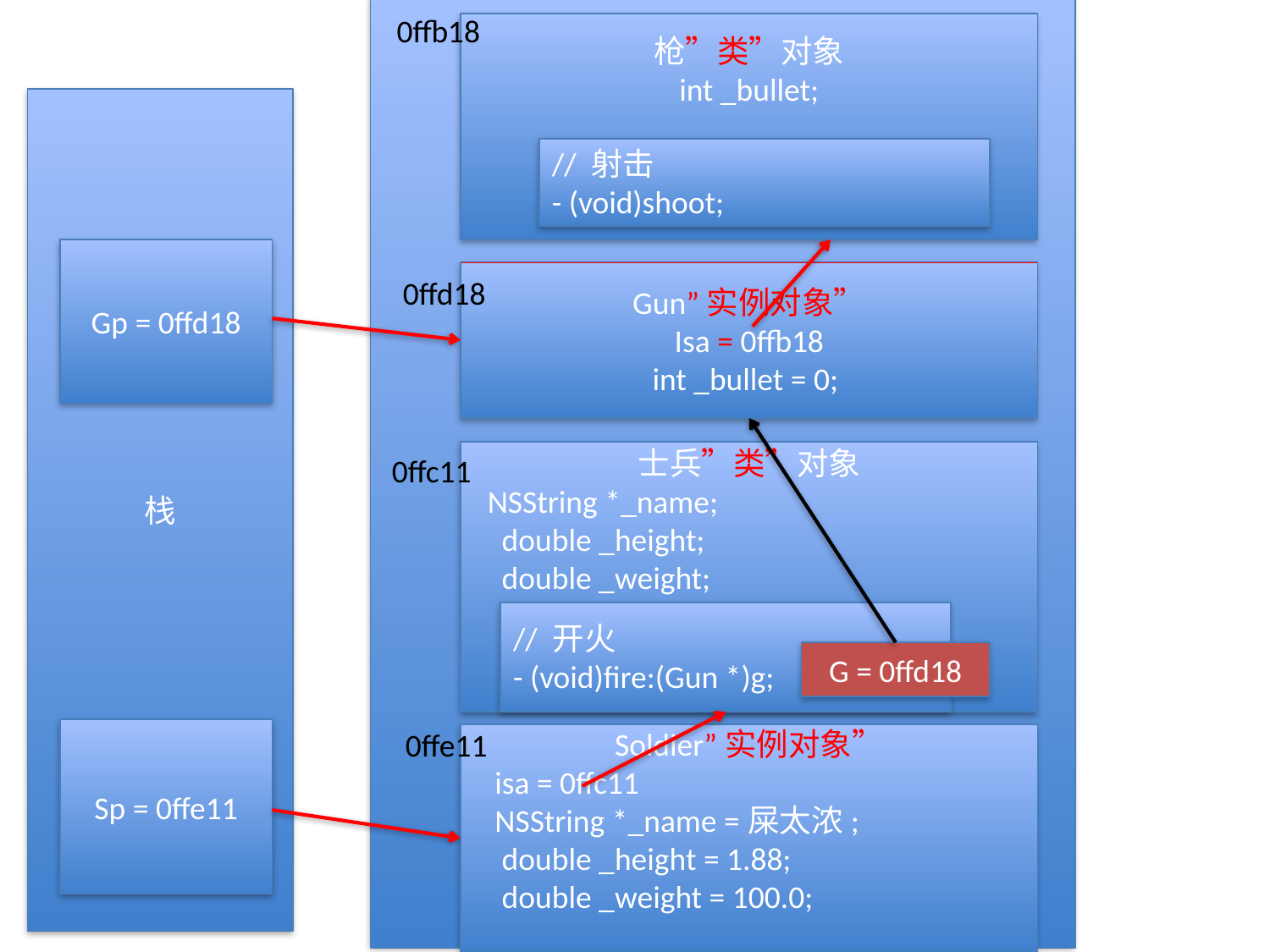

堆
0ffb18

枪”类”对象
int _bullet;

栈
// 射击
- (void)shoot;
Gp = 0ffd18

Gun”实例对象”
Isa = 0ffb18
int _bullet = 0;

0ffd18
士兵”类”对象
  NSString *_name;
    double _height;
    double _weight;

0ffc11
// 开火
- (void)fire:(Gun *)g;
G = 0ffd18
Sp = 0ffe11
0ffe11

Soldier”实例对象”
   isa = 0ffc11
   NSString *_name =屎太浓;
    double _height = 1.88;
    double _weight = 100.0;